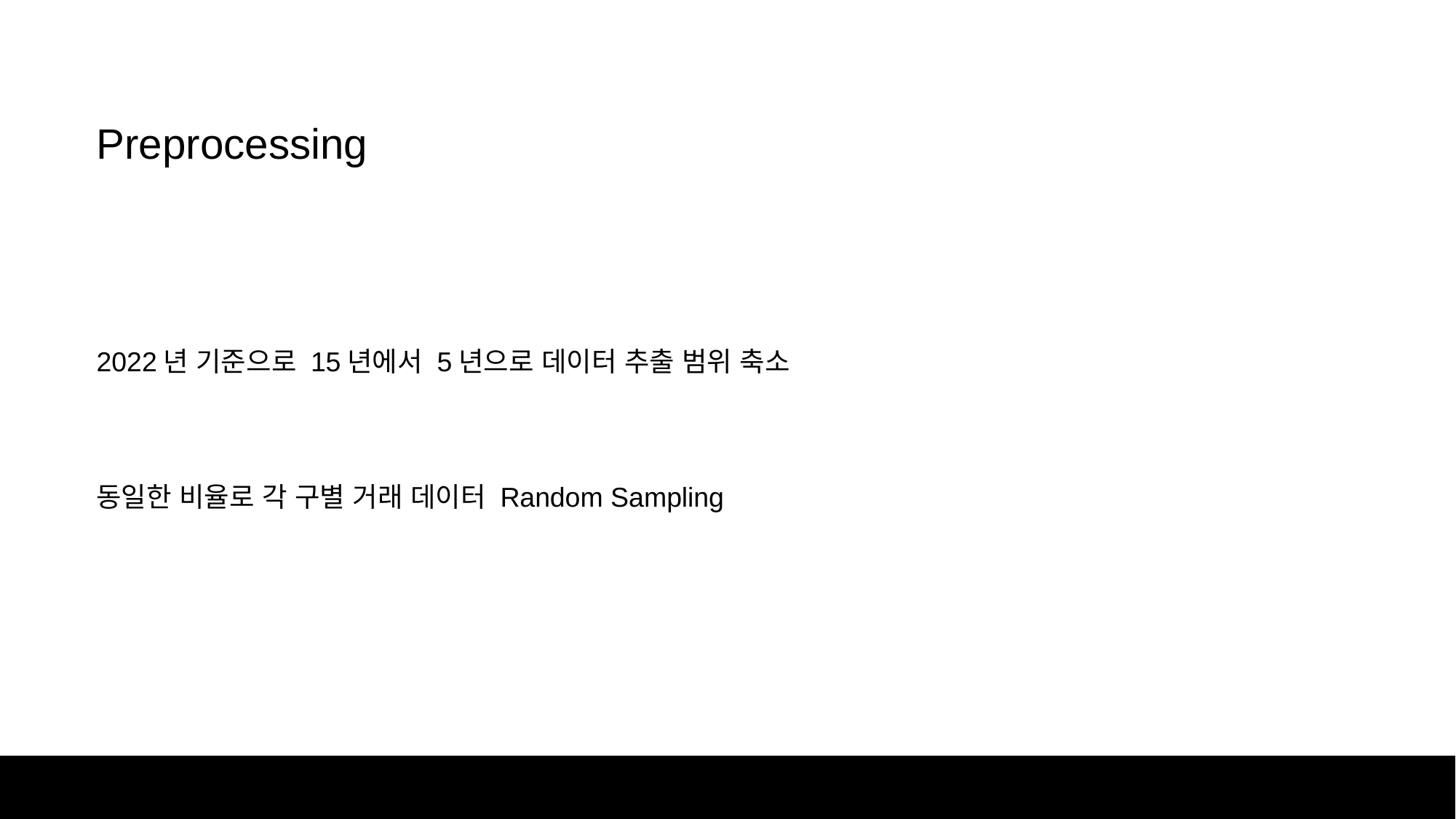

Preprocessing
2022년 기준으로 15년에서 5년으로 데이터 추출 범위 축소
동일한 비율로 각 구별 거래 데이터 Random Sampling